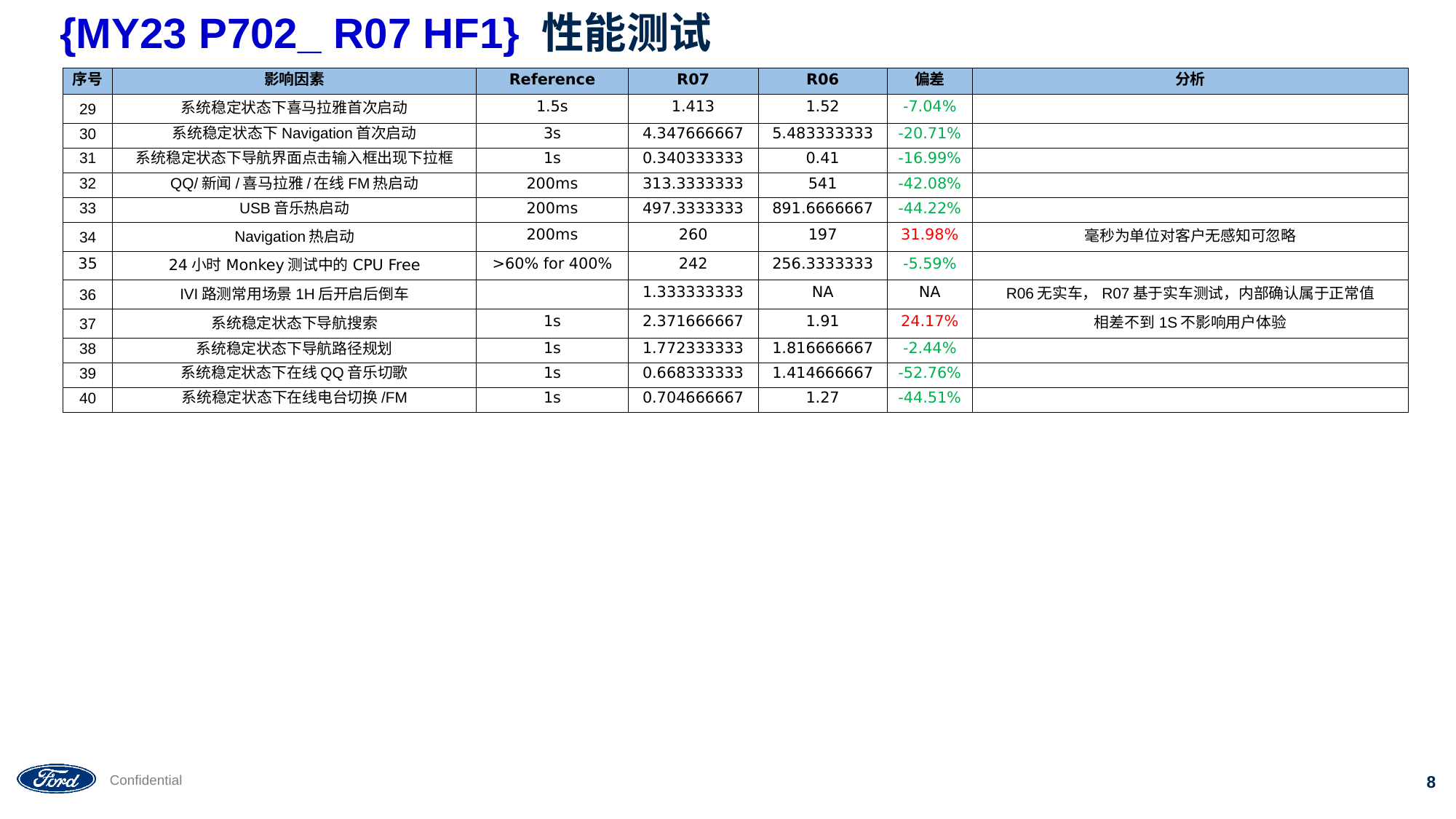

# {MY23 P702_ R07 HF1} 性能测试
| 序号 | 影响因素 | Reference | R07 | R06 | 偏差 | 分析 |
| --- | --- | --- | --- | --- | --- | --- |
| 29 | 系统稳定状态下喜马拉雅首次启动 | 1.5s | 1.413 | 1.52 | -7.04% |  |
| 30 | 系统稳定状态下Navigation首次启动 | 3s | 4.347666667 | 5.483333333 | -20.71% |  |
| 31 | 系统稳定状态下导航界面点击输入框出现下拉框 | 1s | 0.340333333 | 0.41 | -16.99% |  |
| 32 | QQ/新闻/喜马拉雅/在线FM热启动 | 200ms | 313.3333333 | 541 | -42.08% |  |
| 33 | USB音乐热启动 | 200ms | 497.3333333 | 891.6666667 | -44.22% |  |
| 34 | Navigation热启动 | 200ms | 260 | 197 | 31.98% | 毫秒为单位对客户无感知可忽略 |
| 35 | 24小时Monkey测试中的CPU Free | >60% for 400% | 242 | 256.3333333 | -5.59% |  |
| 36 | IVI路测常用场景1H后开启后倒车 |  | 1.333333333 | NA | NA | R06无实车，R07基于实车测试，内部确认属于正常值 |
| 37 | 系统稳定状态下导航搜索 | 1s | 2.371666667 | 1.91 | 24.17% | 相差不到1S不影响用户体验 |
| 38 | 系统稳定状态下导航路径规划 | 1s | 1.772333333 | 1.816666667 | -2.44% |  |
| 39 | 系统稳定状态下在线QQ音乐切歌 | 1s | 0.668333333 | 1.414666667 | -52.76% |  |
| 40 | 系统稳定状态下在线电台切换/FM | 1s | 0.704666667 | 1.27 | -44.51% |  |